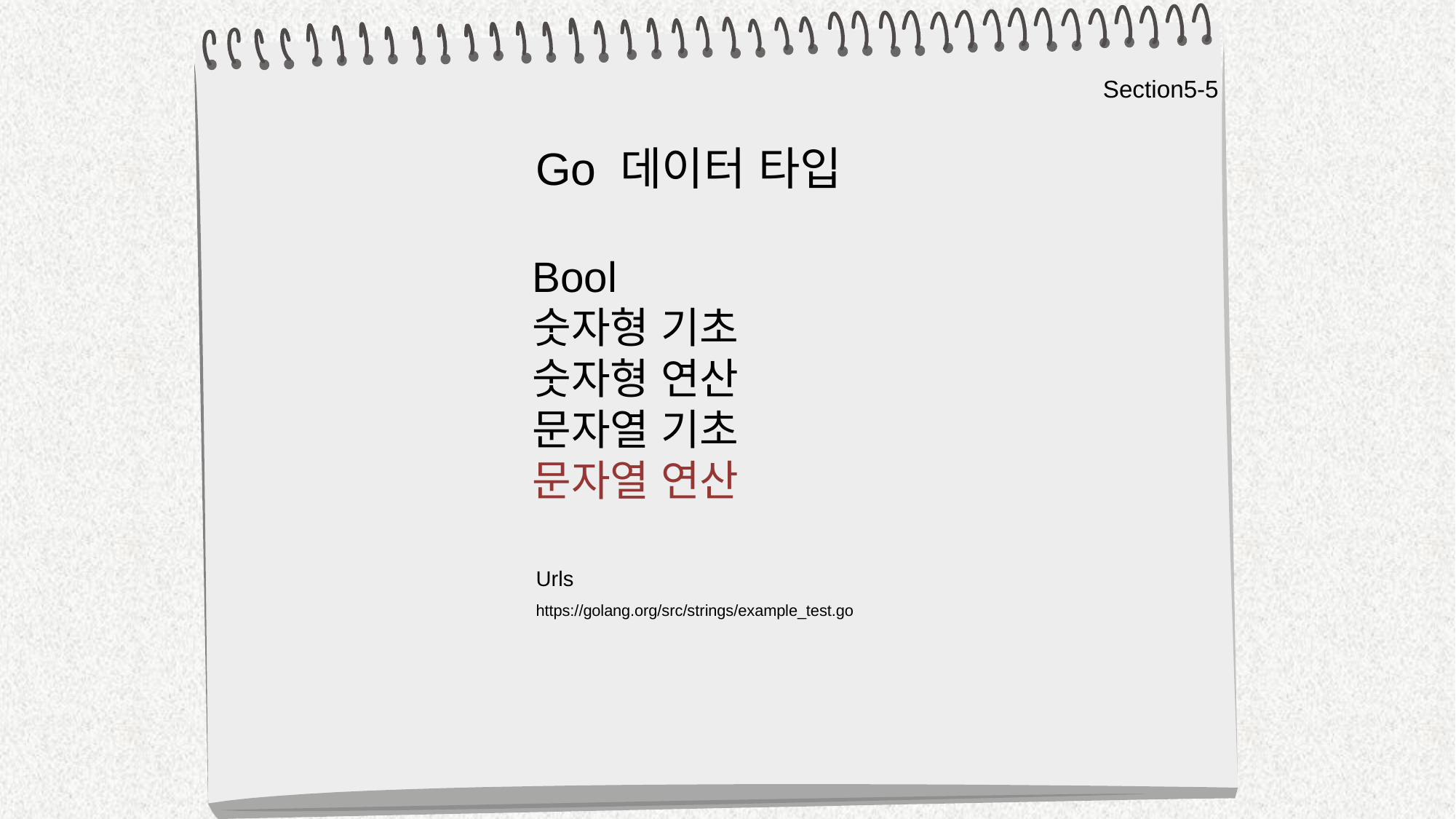

Section5-5
Go 데이터 타입
Bool
숫자형 기초
숫자형 연산
문자열 기초
문자열 연산
Urls
https://golang.org/src/strings/example_test.go